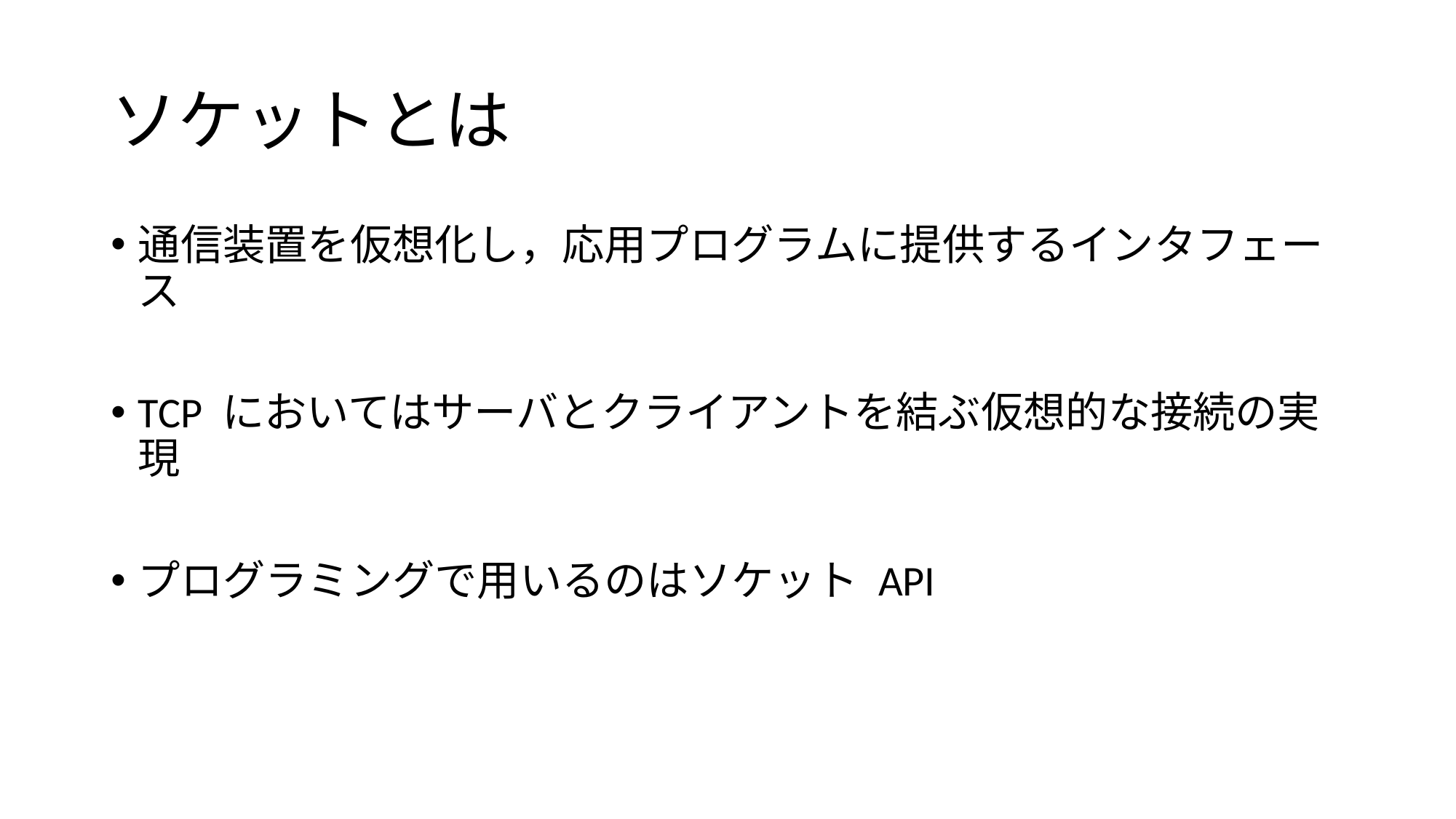

# ソケットとは
通信装置を仮想化し，応用プログラムに提供するインタフェース

TCP においてはサーバとクライアントを結ぶ仮想的な接続の実現

プログラミングで用いるのはソケット API